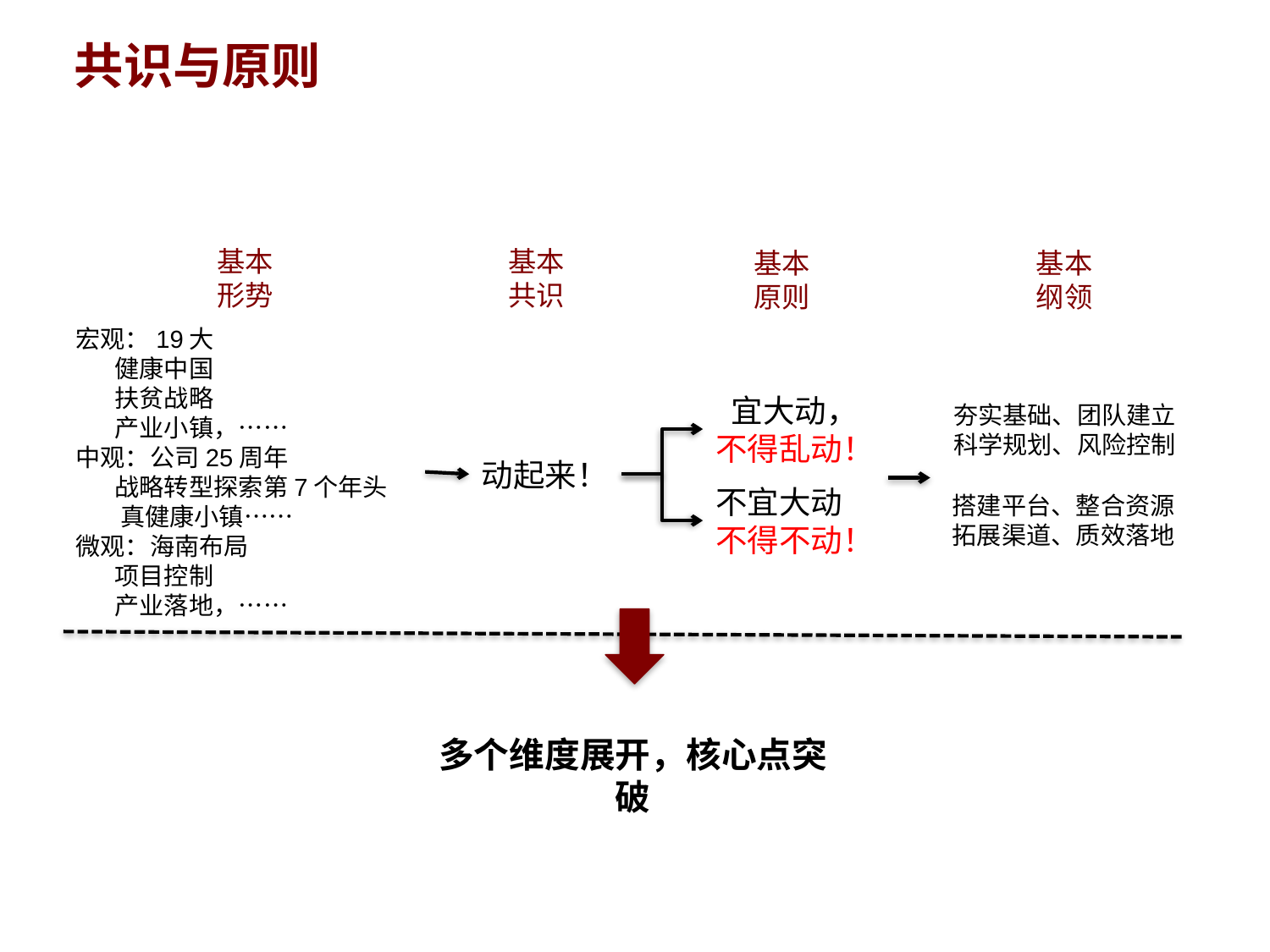

共识与原则
基本
形势
基本
共识
基本
原则
基本
纲领
宏观：19大
      健康中国
      扶贫战略
      产业小镇，……
中观：公司25周年
      战略转型探索第7个年头
       真健康小镇……
微观：海南布局
      项目控制
      产业落地，……
宜大动，
不得乱动！
夯实基础、团队建立
科学规划、风险控制
动起来！
不宜大动
不得不动！
搭建平台、整合资源
拓展渠道、质效落地

多个维度展开，核心点突破